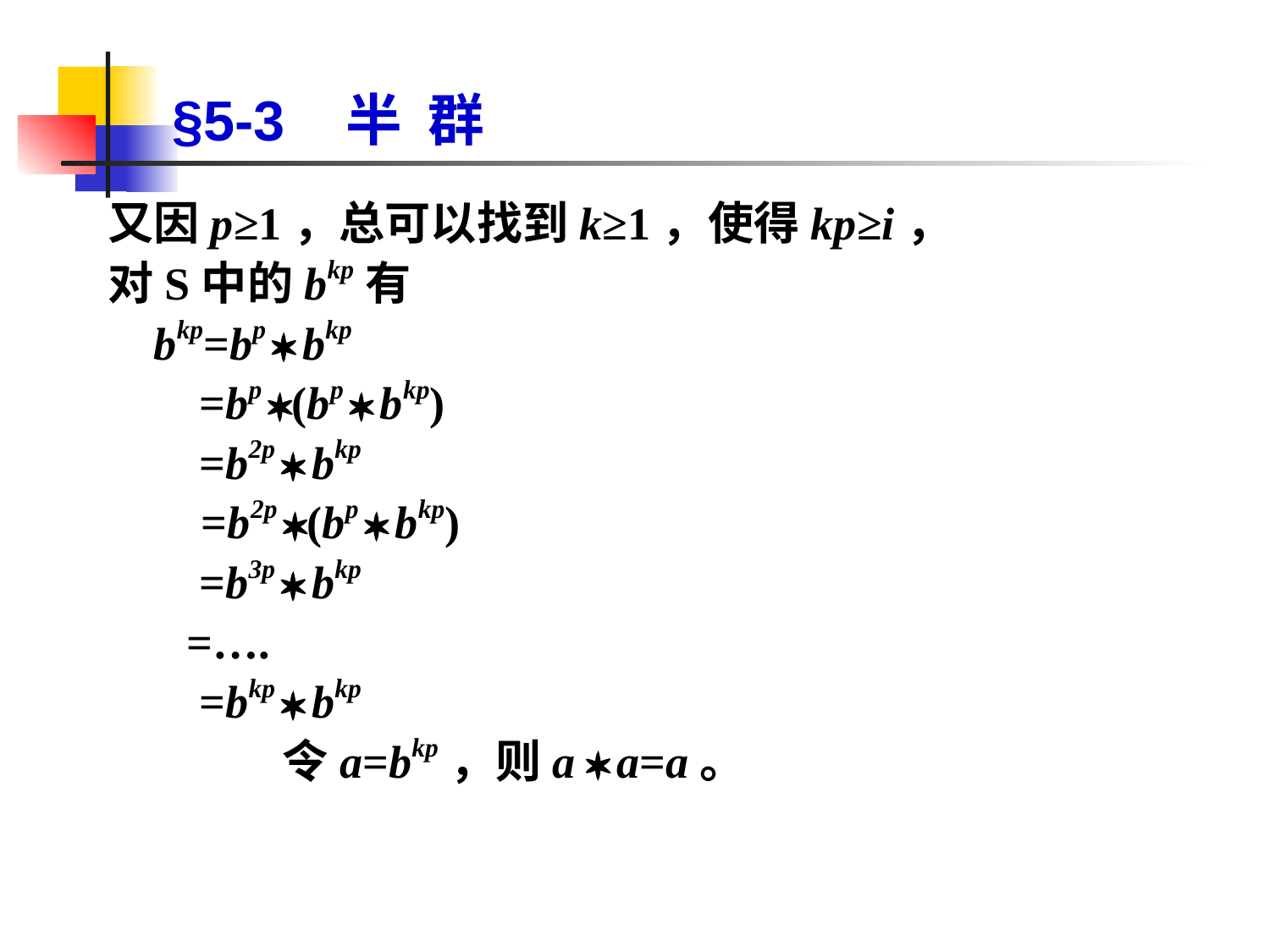

# §5-3   半  群
又因p≥1，总可以找到k≥1，使得kp≥i，
对S中的bkp有
    bkp=bp ∗ bkp
        =bp ∗(bp ∗ bkp)
        =b2p ∗ bkp
	    =b2p ∗(bp ∗ bkp)
        =b3p ∗ bkp
            =….
        =bkp ∗ bkp
		令a=bkp，则a ∗ a=a。
9